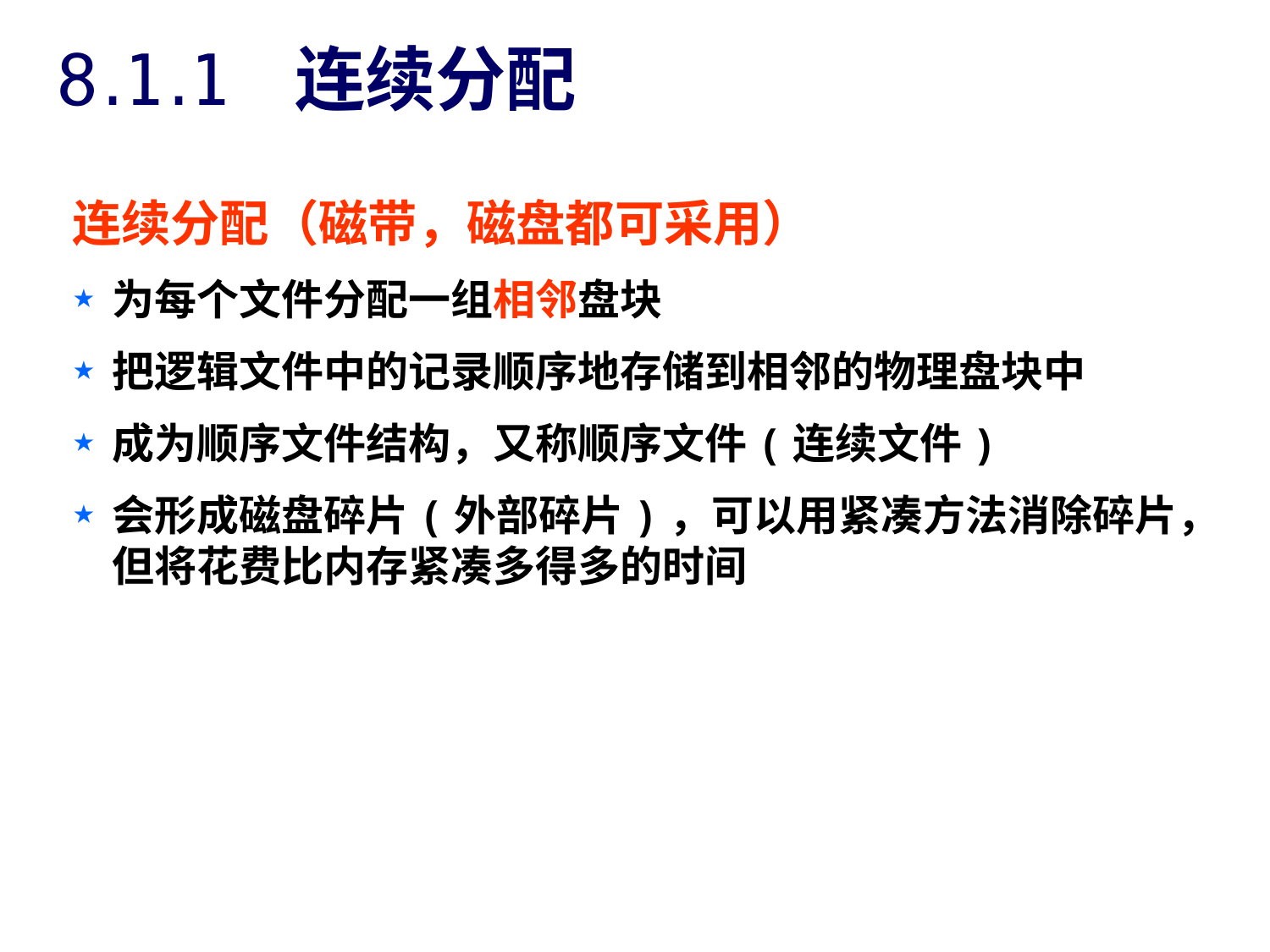

# 8.1.1  连续分配
连续分配（磁带，磁盘都可采用）
为每个文件分配一组相邻盘块
把逻辑文件中的记录顺序地存储到相邻的物理盘块中
成为顺序文件结构，又称顺序文件(连续文件)
会形成磁盘碎片(外部碎片)，可以用紧凑方法消除碎片，但将花费比内存紧凑多得多的时间